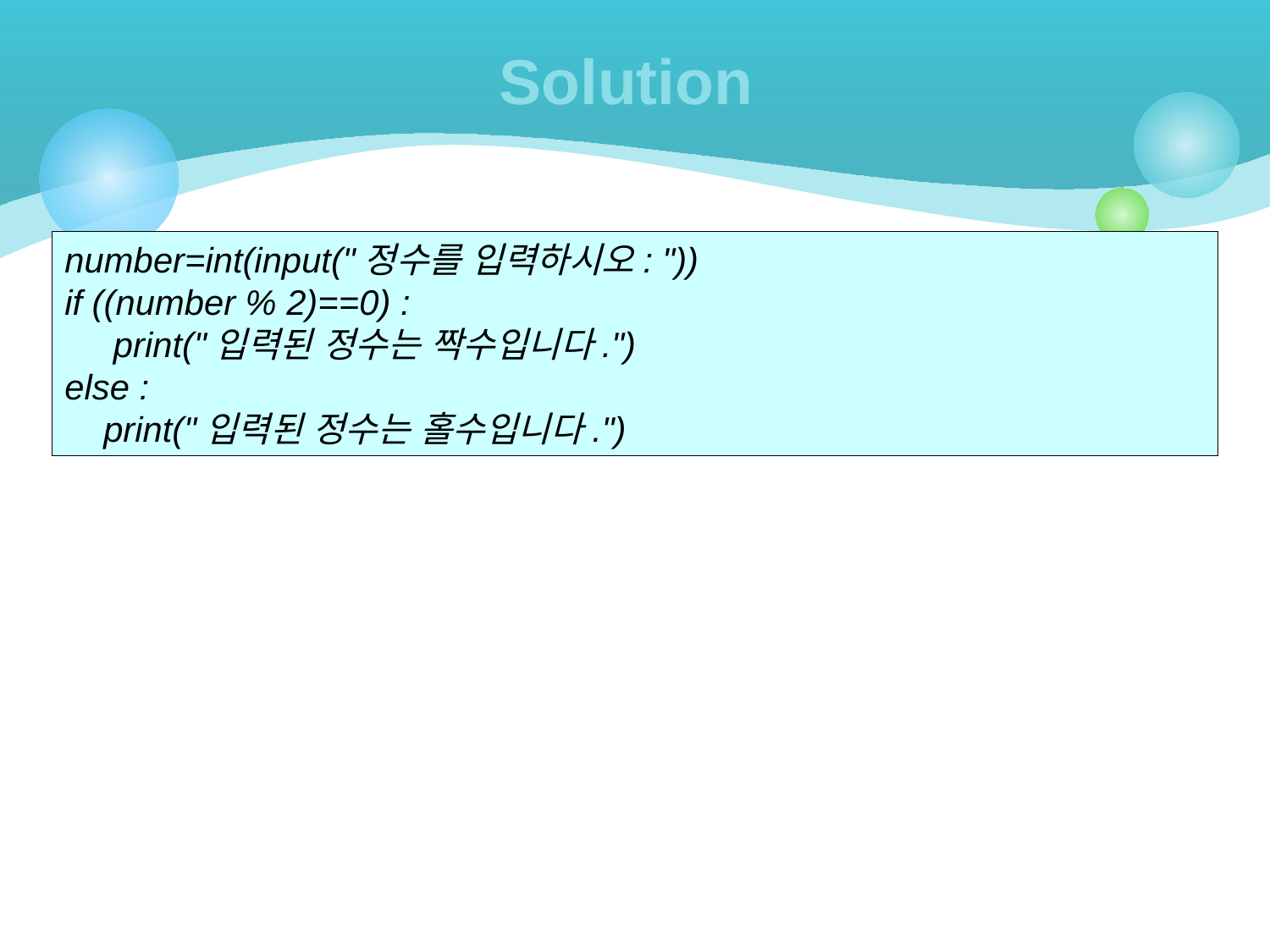

# Solution
number=int(input("정수를 입력하시오: "))
if ((number % 2)==0) :
     print("입력된 정수는 짝수입니다.")
else :
    print("입력된 정수는 홀수입니다.")